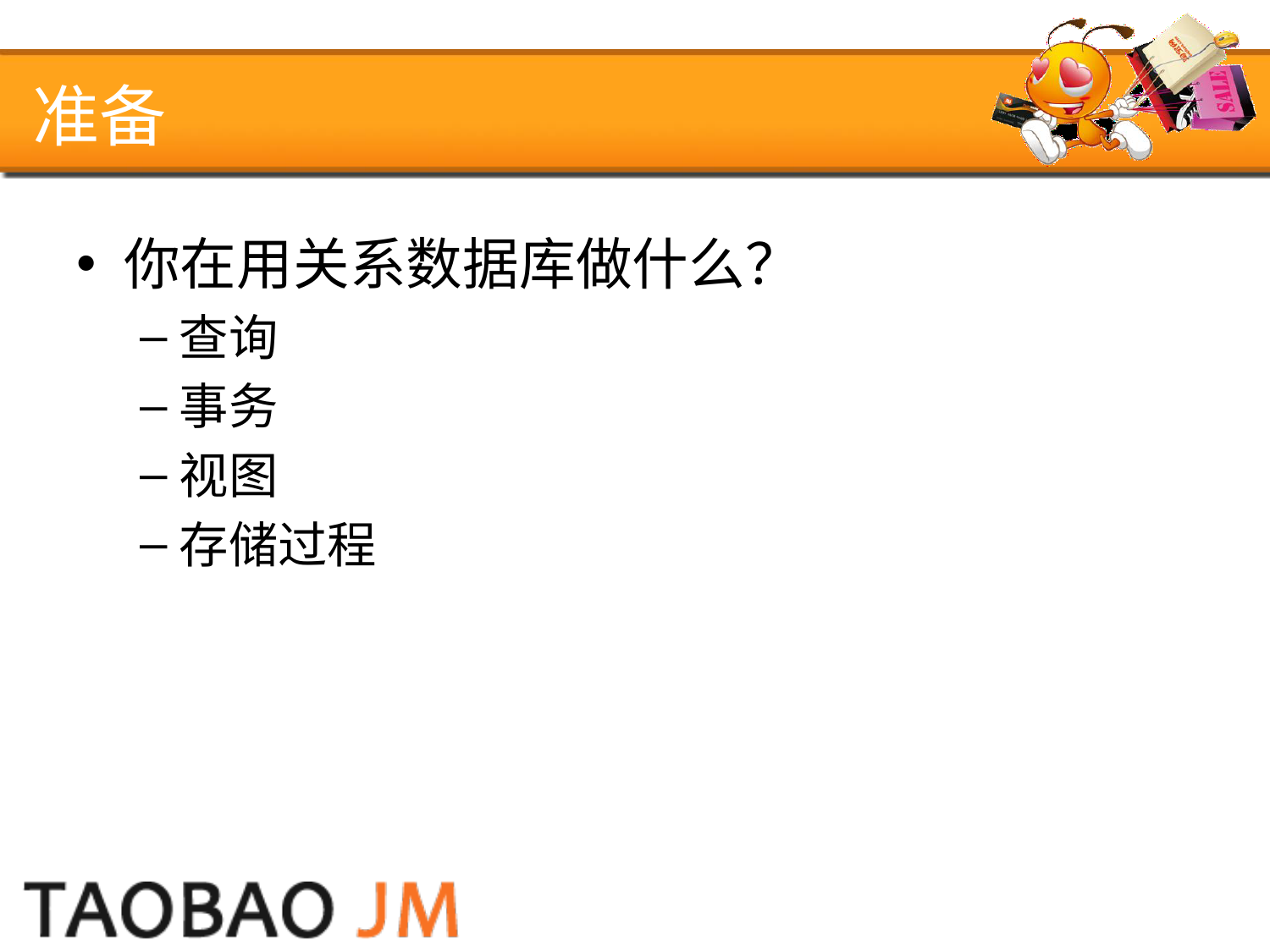

# 准备
你在用关系数据库做什么？
查询
事务
视图
存储过程